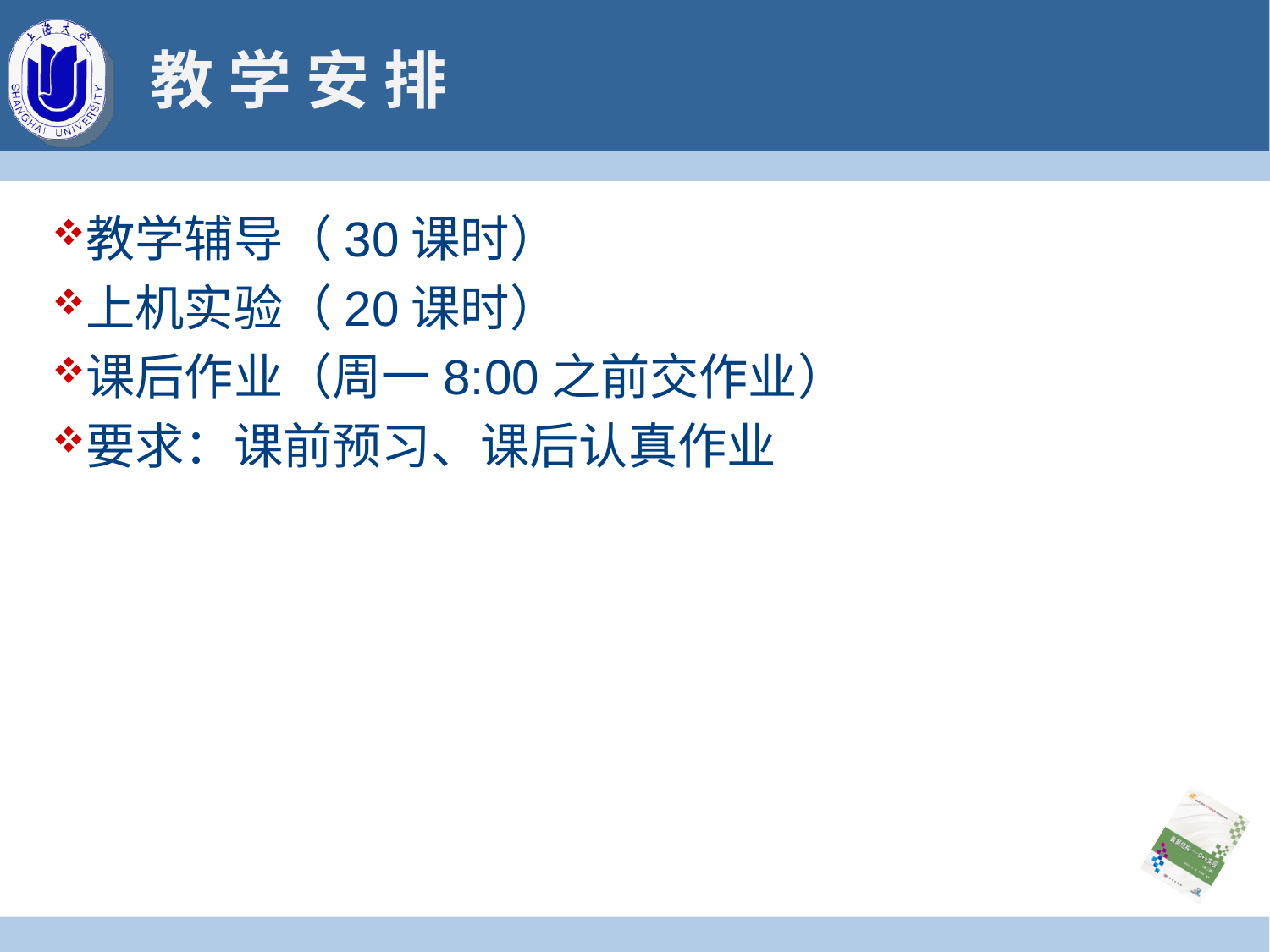

# 教 学 安 排
教学辅导（30课时）
上机实验（20课时）
课后作业（周一8:00之前交作业）
要求：课前预习、课后认真作业